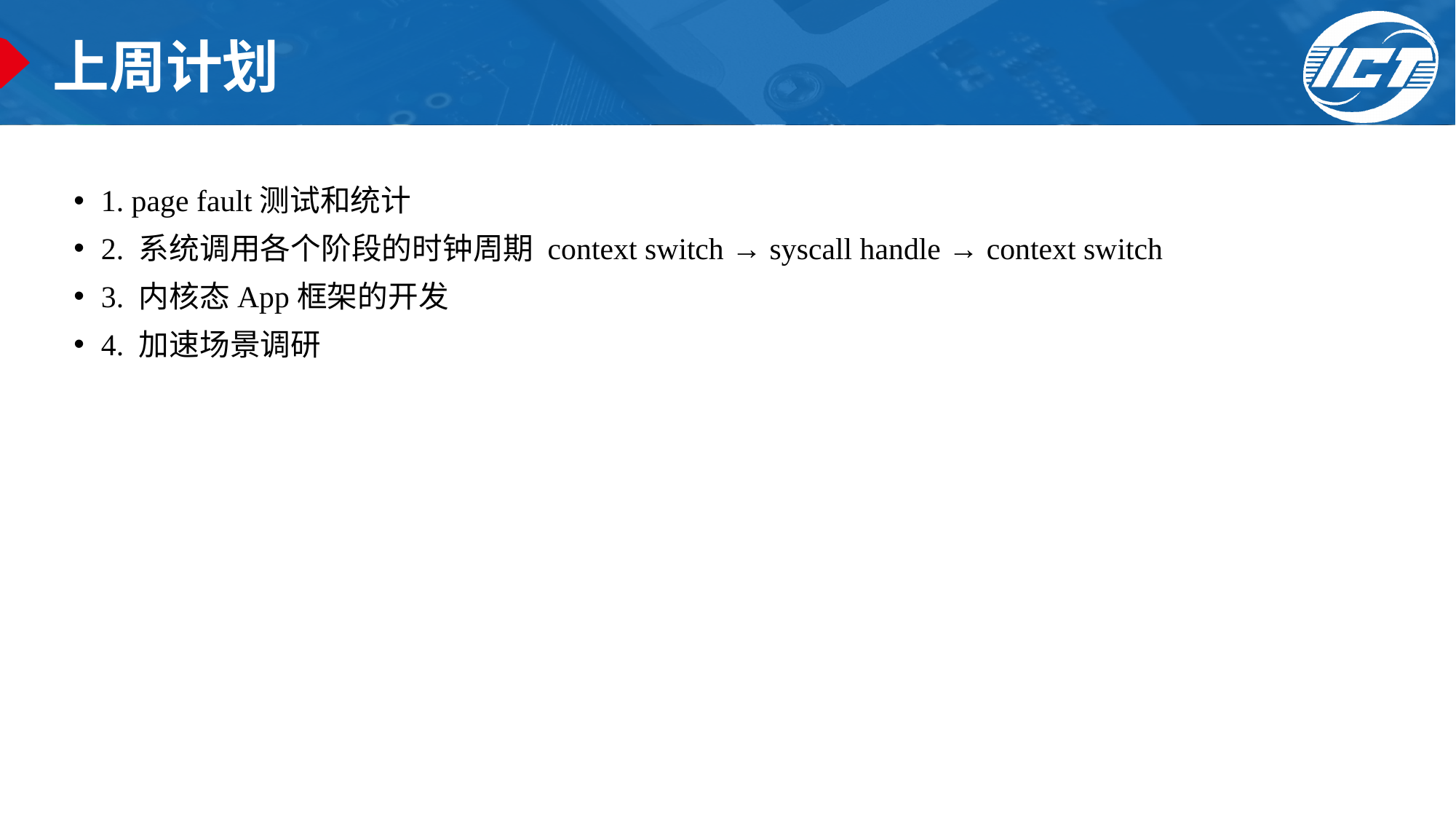

# 上周计划
1. page fault测试和统计
2. 系统调用各个阶段的时钟周期 context switch → syscall handle → context switch
3. 内核态App框架的开发
4. 加速场景调研